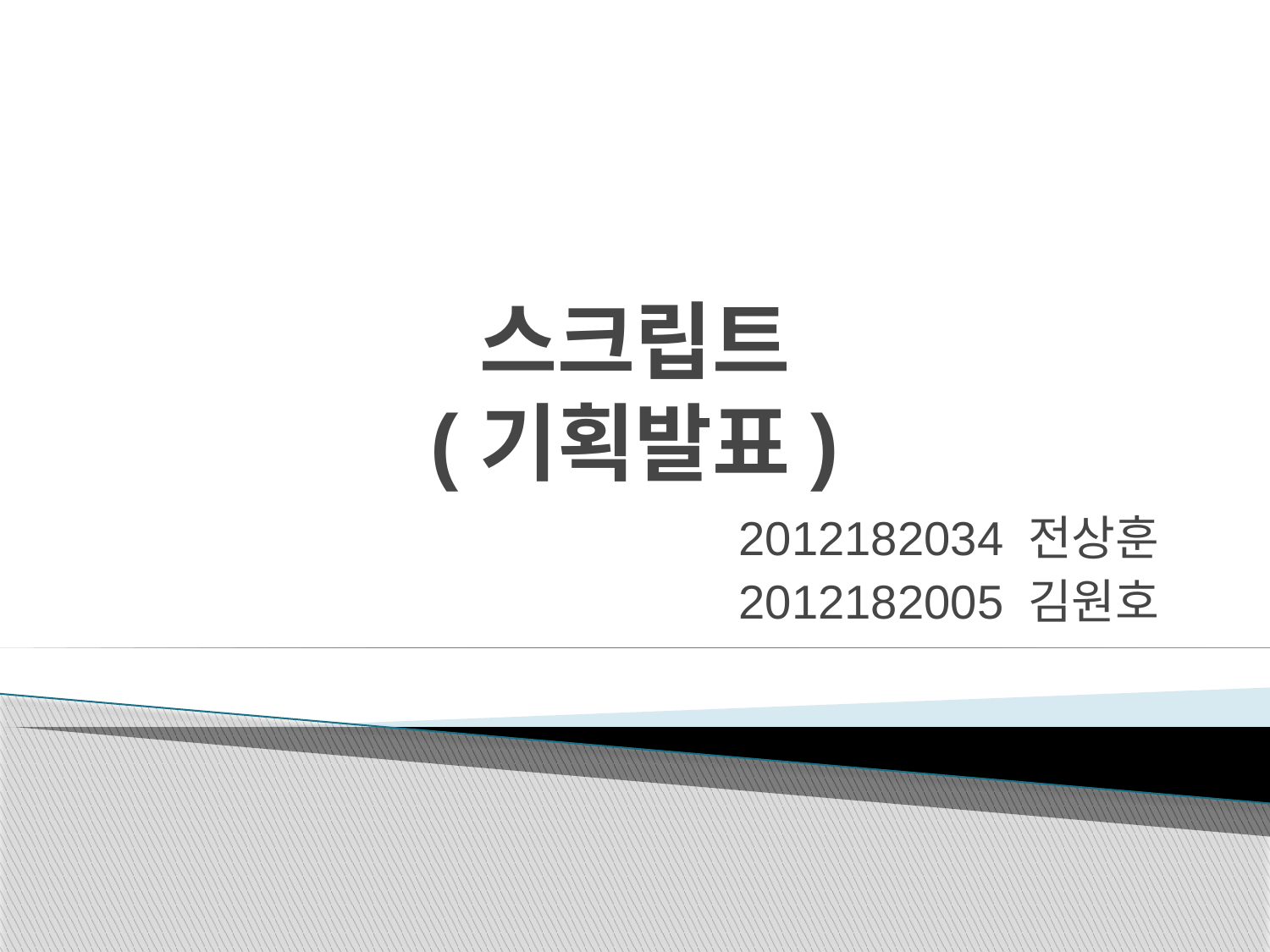

# 스크립트 (기획발표)
2012182034 전상훈
2012182005 김원호